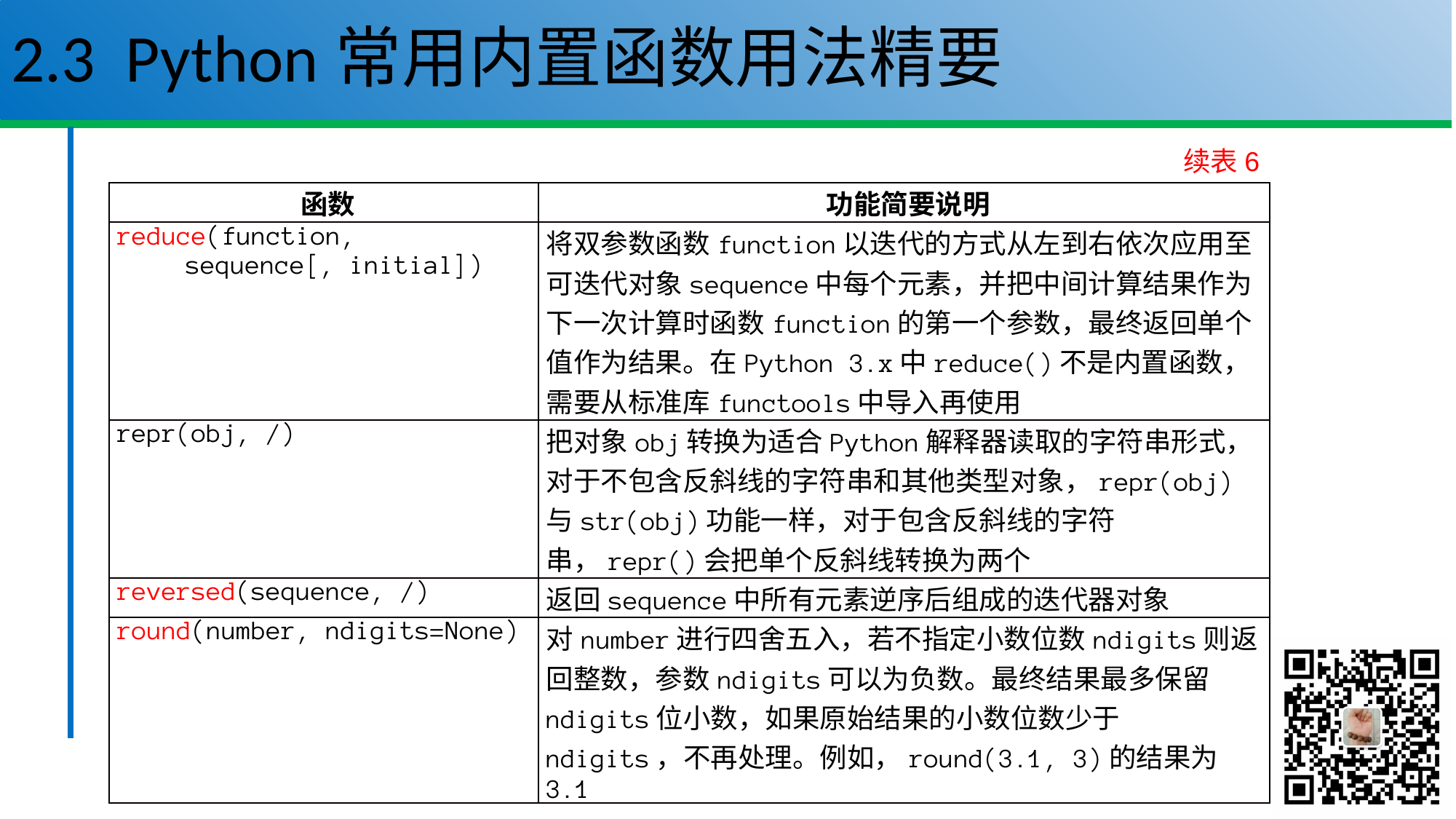

# 2.3  Python常用内置函数用法精要
续表6
| 函数 | 功能简要说明 |
| --- | --- |
| reduce(function, sequence[, initial]) | 将双参数函数function以迭代的方式从左到右依次应用至可迭代对象sequence中每个元素，并把中间计算结果作为下一次计算时函数function的第一个参数，最终返回单个值作为结果。在Python 3.x中reduce()不是内置函数，需要从标准库functools中导入再使用 |
| repr(obj, /) | 把对象obj转换为适合Python解释器读取的字符串形式，对于不包含反斜线的字符串和其他类型对象，repr(obj)与str(obj)功能一样，对于包含反斜线的字符串，repr()会把单个反斜线转换为两个 |
| reversed(sequence, /) | 返回sequence中所有元素逆序后组成的迭代器对象 |
| round(number, ndigits=None) | 对number进行四舍五入，若不指定小数位数ndigits则返回整数，参数ndigits可以为负数。最终结果最多保留ndigits位小数，如果原始结果的小数位数少于ndigits，不再处理。例如，round(3.1, 3)的结果为3.1 |
44